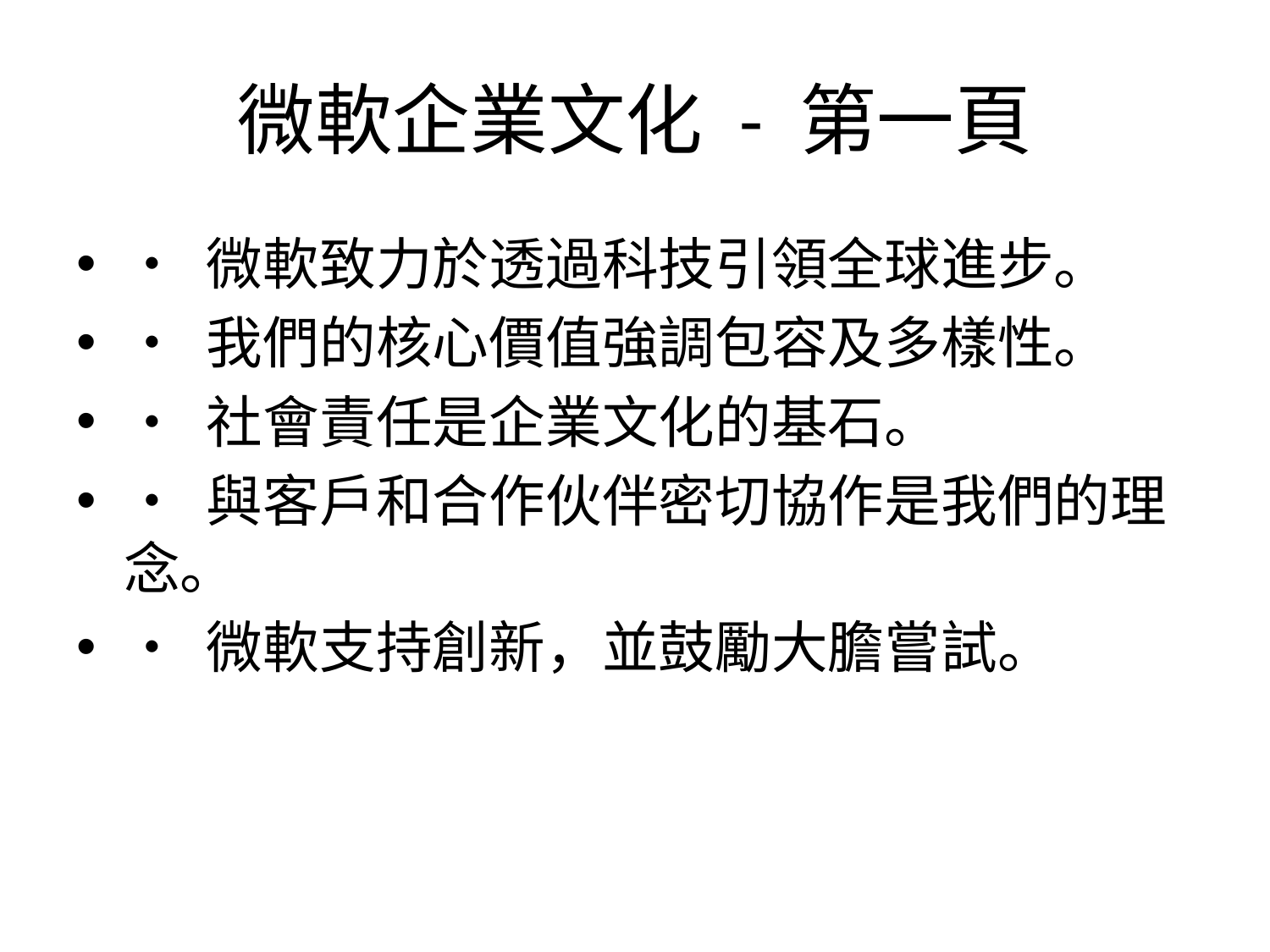

# 微軟企業文化 - 第一頁
• 微軟致力於透過科技引領全球進步。
• 我們的核心價值強調包容及多樣性。
• 社會責任是企業文化的基石。
• 與客戶和合作伙伴密切協作是我們的理念。
• 微軟支持創新，並鼓勵大膽嘗試。